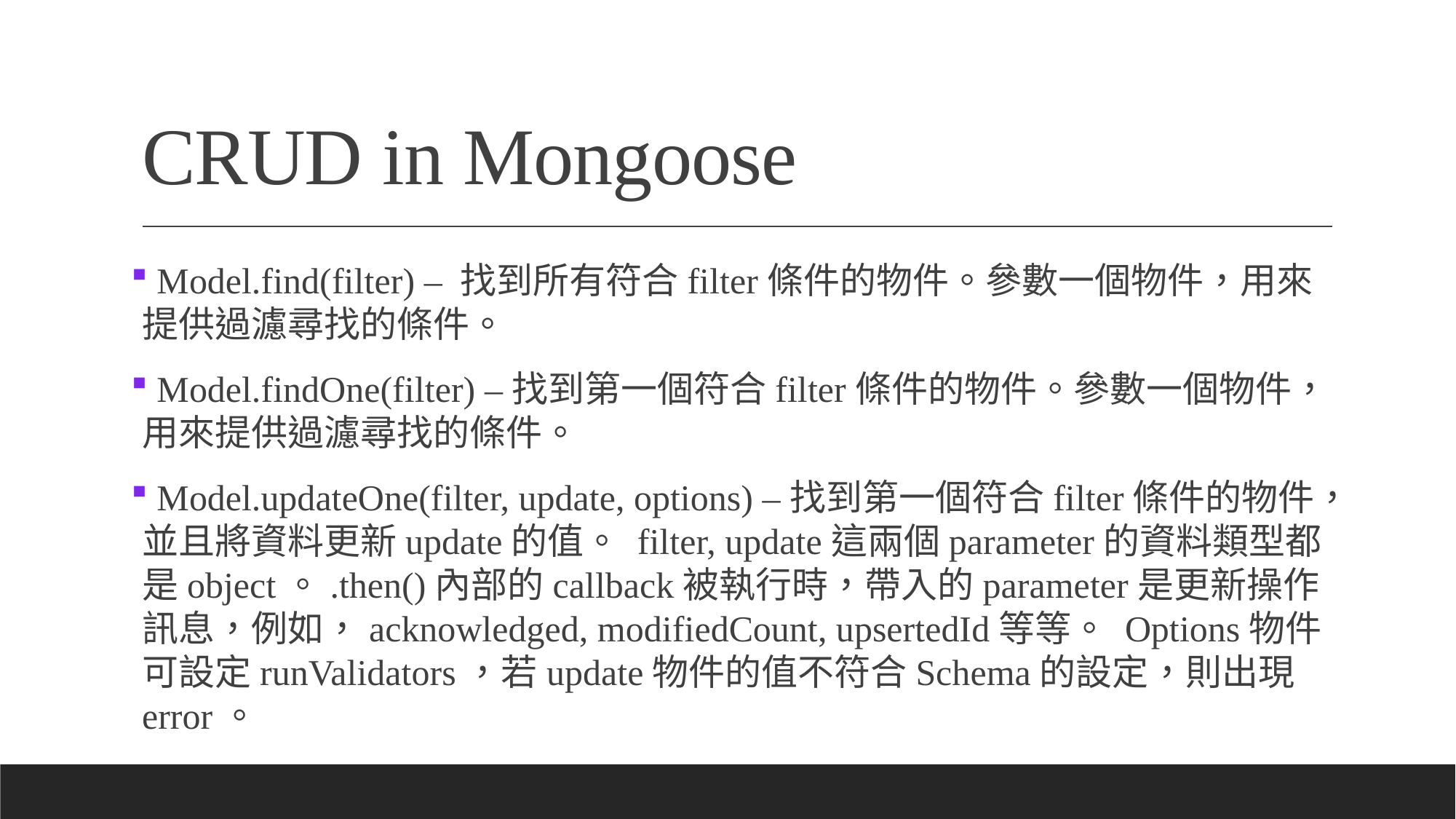

# CRUD in Mongoose
 Model.find(filter) – 找到所有符合filter條件的物件。參數一個物件，用來提供過濾尋找的條件。
 Model.findOne(filter) –找到第一個符合filter條件的物件。參數一個物件，用來提供過濾尋找的條件。
 Model.updateOne(filter, update, options) –找到第一個符合filter條件的物件，並且將資料更新update的值。 filter, update這兩個parameter的資料類型都是object。.then()內部的callback被執行時，帶入的parameter是更新操作訊息，例如，acknowledged, modifiedCount, upsertedId等等。 Options物件可設定runValidators，若update物件的值不符合Schema的設定，則出現error。